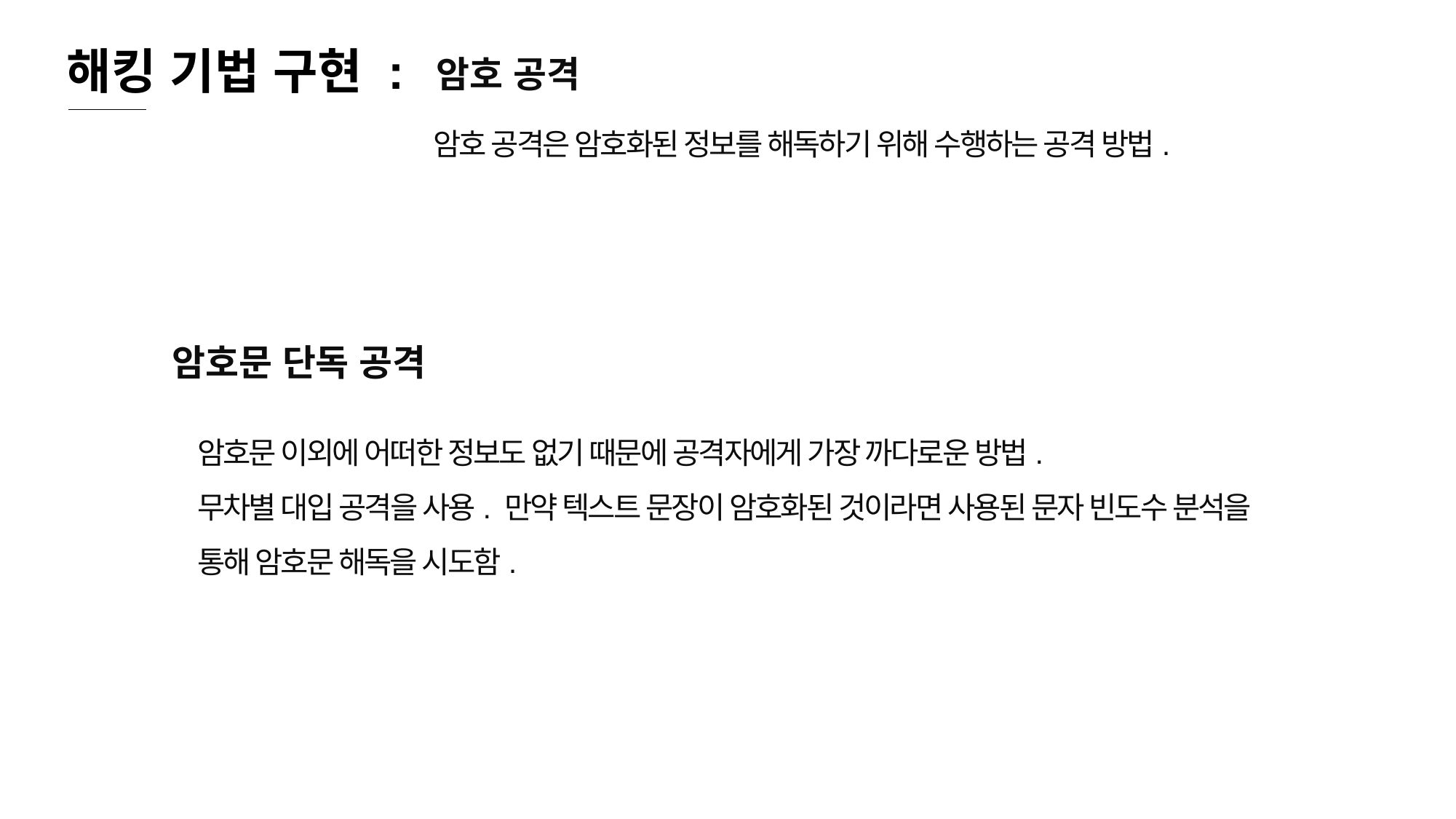

해킹 기법 구현 :
암호 공격
암호 공격은 암호화된 정보를 해독하기 위해 수행하는 공격 방법.
암호문 단독 공격
암호문 이외에 어떠한 정보도 없기 때문에 공격자에게 가장 까다로운 방법.
무차별 대입 공격을 사용. 만약 텍스트 문장이 암호화된 것이라면 사용된 문자 빈도수 분석을 통해 암호문 해독을 시도함.